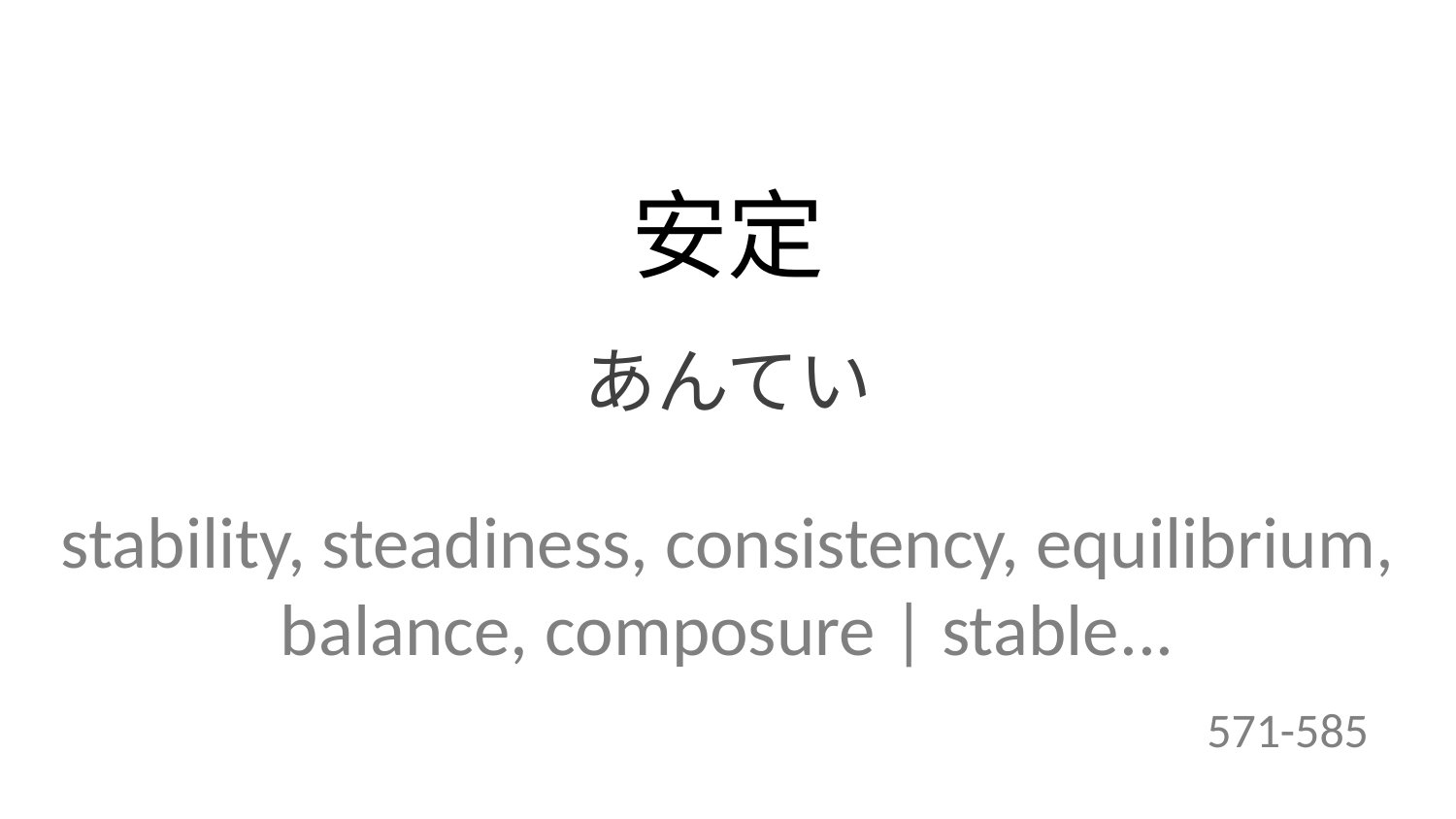

安定

あんてい
stability, steadiness, consistency, equilibrium, balance, composure | stable...
571-585